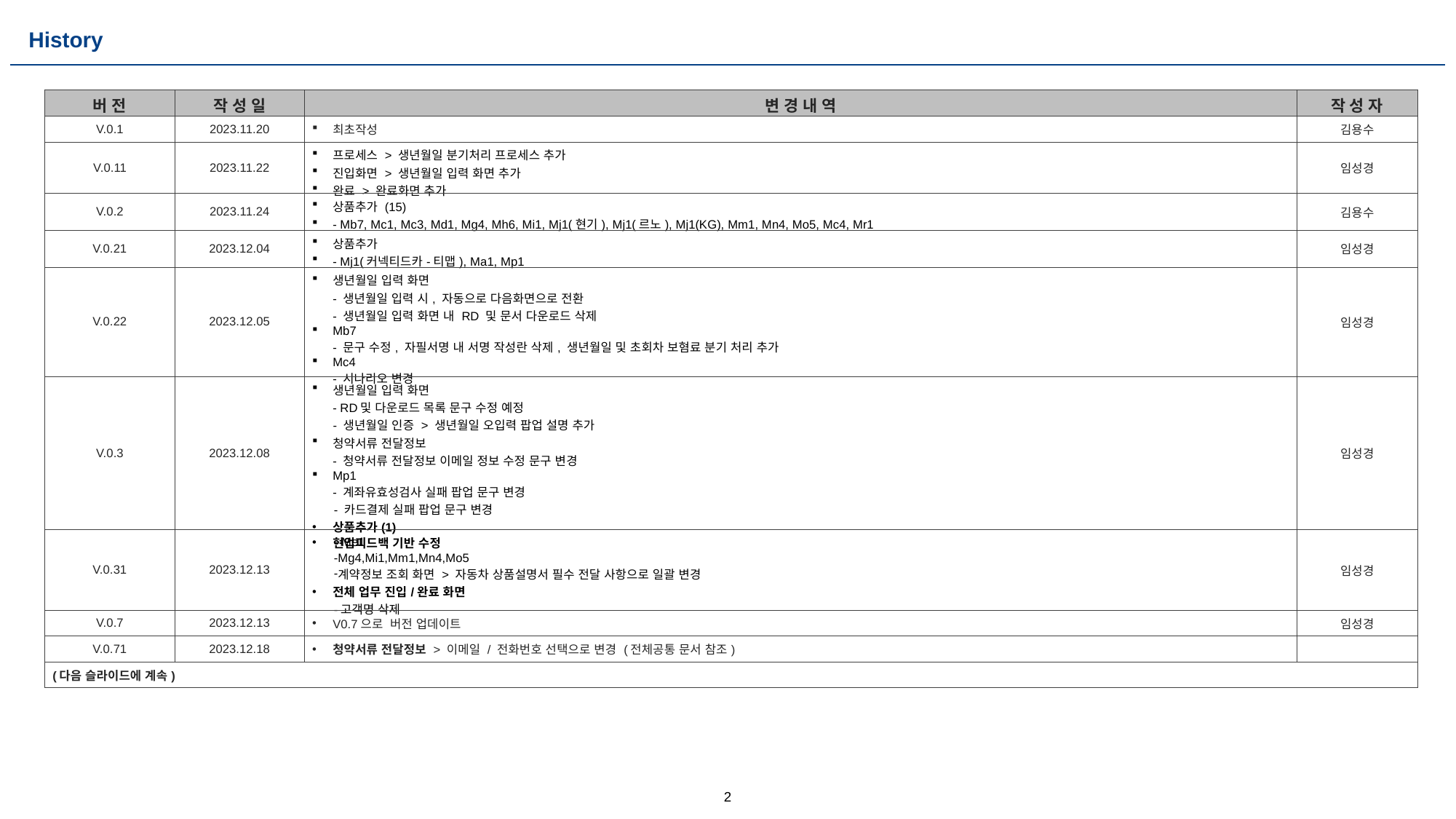

# History
| 버 전 | 작 성 일 | 변 경 내 역 | 작 성 자 |
| --- | --- | --- | --- |
| V.0.1 | 2023.11.20 | 최초작성 | 김용수 |
| V.0.11 | 2023.11.22 | 프로세스 > 생년월일 분기처리 프로세스 추가 진입화면 > 생년월일 입력 화면 추가 완료 > 완료화면 추가 | 임성경 |
| V.0.2 | 2023.11.24 | 상품추가 (15) - Mb7, Mc1, Mc3, Md1, Mg4, Mh6, Mi1, Mj1(현기), Mj1(르노), Mj1(KG), Mm1, Mn4, Mo5, Mc4, Mr1 | 김용수 |
| V.0.21 | 2023.12.04 | 상품추가 - Mj1(커넥티드카-티맵), Ma1, Mp1 | 임성경 |
| V.0.22 | 2023.12.05 | 생년월일 입력 화면 - 생년월일 입력 시, 자동으로 다음화면으로 전환 - 생년월일 입력 화면 내 RD 및 문서 다운로드 삭제 Mb7 - 문구 수정, 자필서명 내 서명 작성란 삭제, 생년월일 및 초회차 보혐료 분기 처리 추가 Mc4 - 시나리오 변경 | 임성경 |
| V.0.3 | 2023.12.08 | 생년월일 입력 화면 - RD및 다운로드 목록 문구 수정 예정 - 생년월일 인증 > 생년월일 오입력 팝업 설명 추가 청약서류 전달정보 - 청약서류 전달정보 이메일 정보 수정 문구 변경 Mp1 - 계좌유효성검사 실패 팝업 문구 변경 - 카드결제 실패 팝업 문구 변경 상품추가(1) - Me1 | 임성경 |
| V.0.31 | 2023.12.13 | 현업피드백 기반 수정 Mg4,Mi1,Mm1,Mn4,Mo5 계약정보 조회 화면 > 자동차 상품설명서 필수 전달 사항으로 일괄 변경 전체 업무 진입/완료 화면 -고객명 삭제 | 임성경 |
| V.0.7 | 2023.12.13 | V0.7으로 버전 업데이트 | 임성경 |
| V.0.71 | 2023.12.18 | 청약서류 전달정보 > 이메일 / 전화번호 선택으로 변경 (전체공통 문서 참조) |  |
| (다음 슬라이드에 계속) |  |  |  |